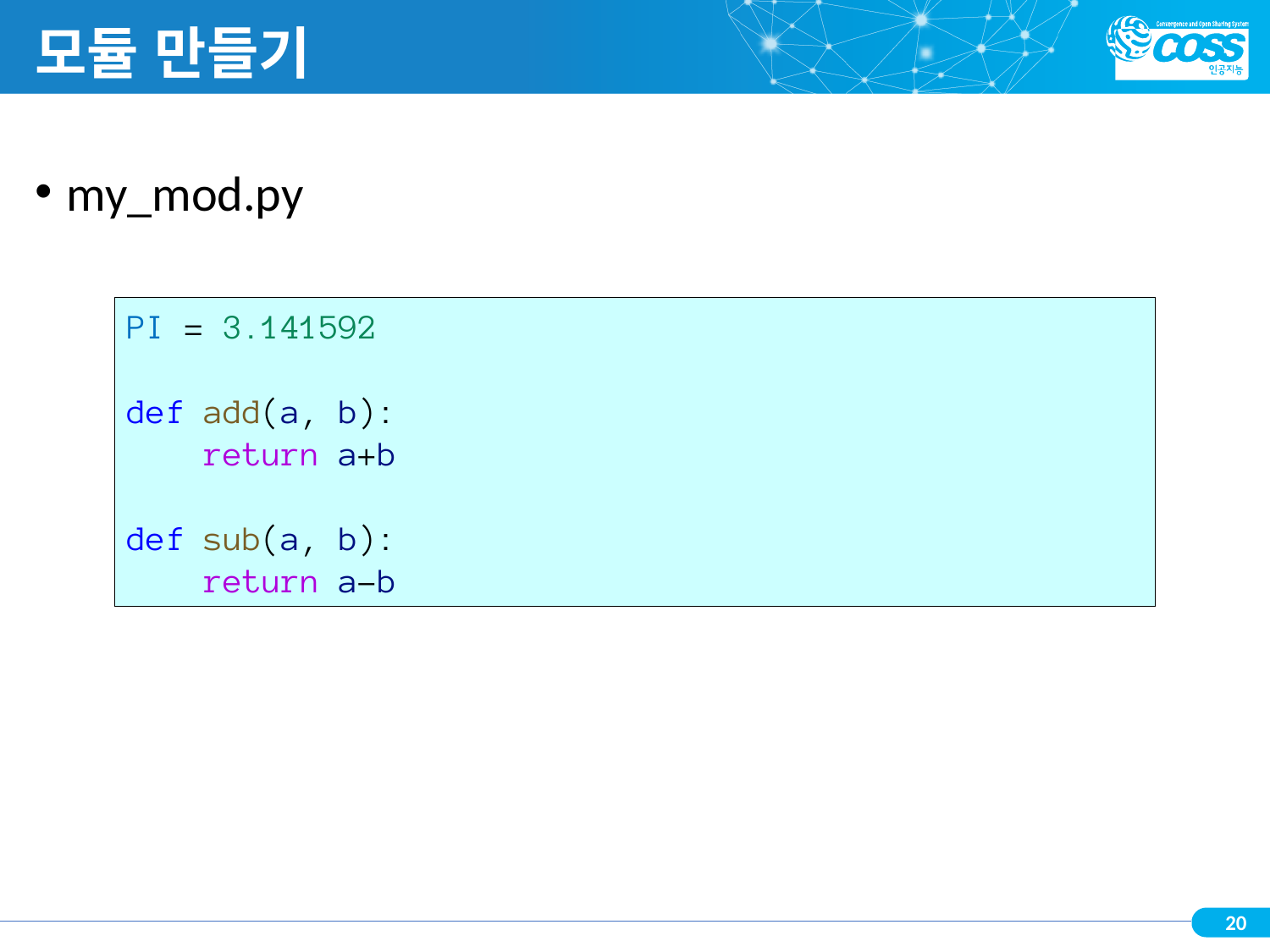

# 모듈 만들기
my_mod.py

PI = 3.141592
def add(a, b):
    return a+b
def sub(a, b):
    return a-b
20